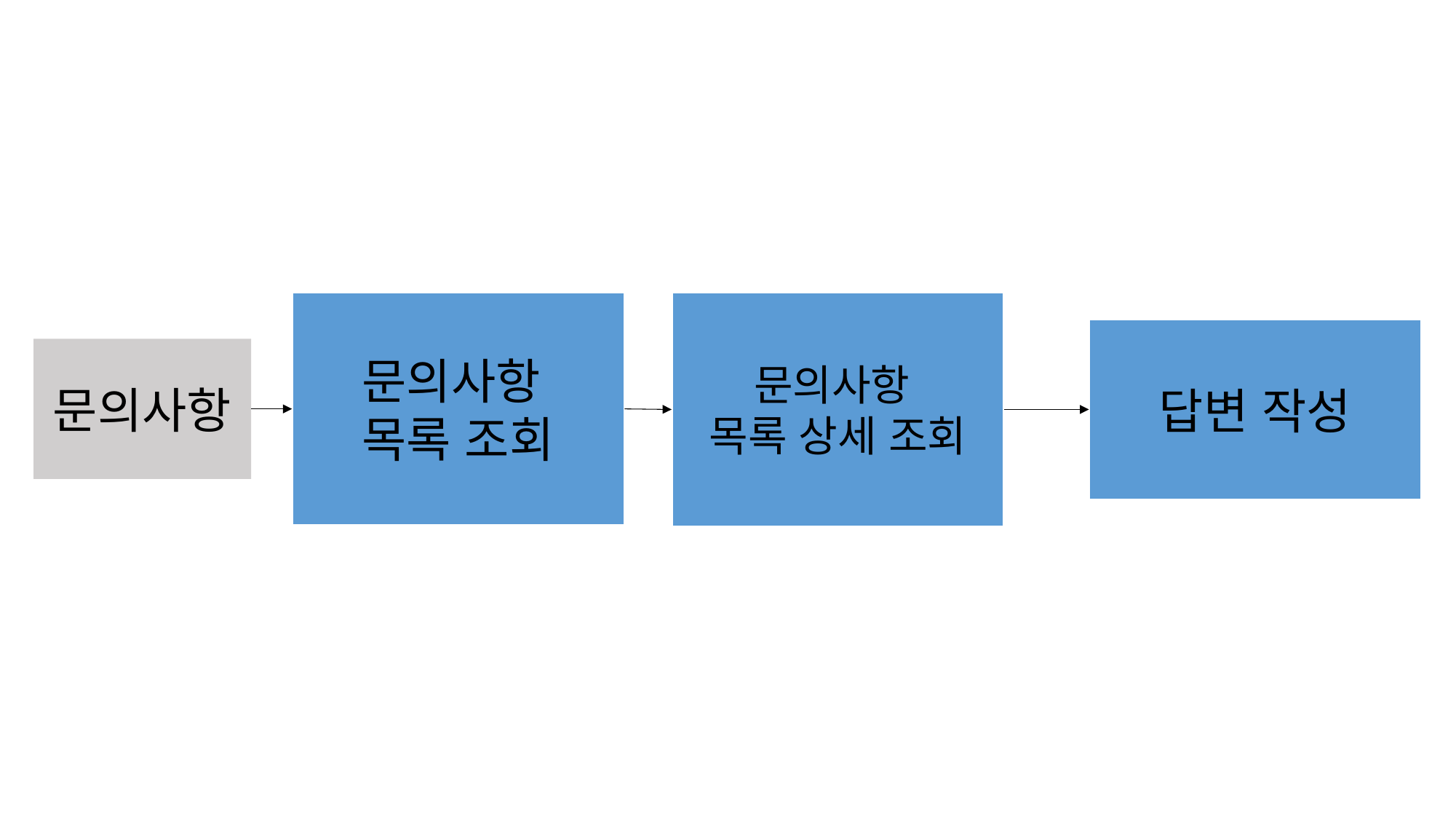

문의사항
목록 상세 조회
문의사항
목록 조회
답변 작성
문의사항